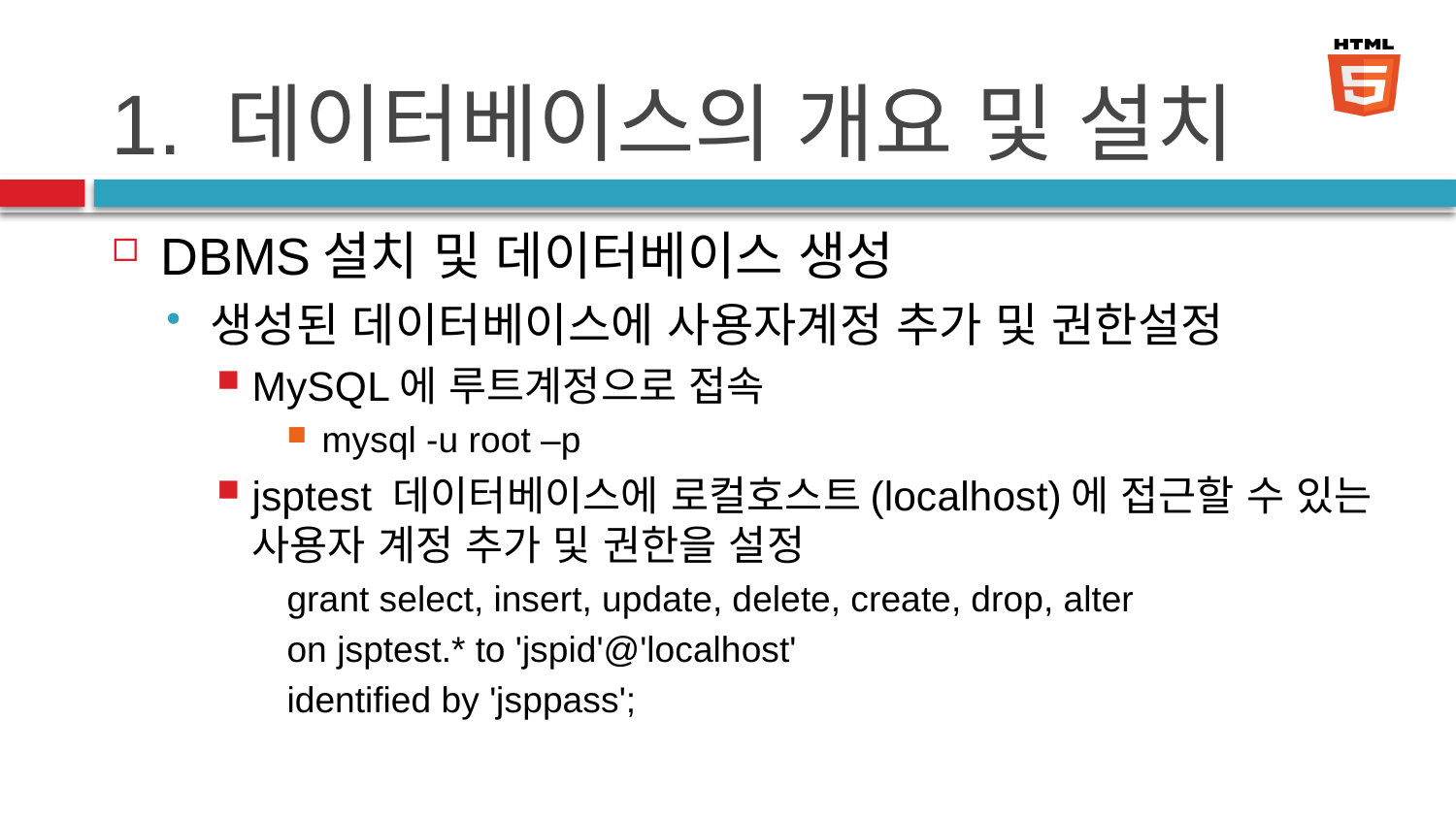

# 1. 데이터베이스의 개요 및 설치
DBMS설치 및 데이터베이스 생성
생성된 데이터베이스에 사용자계정 추가 및 권한설정
MySQL에 루트계정으로 접속
mysql -u root –p
jsptest 데이터베이스에 로컬호스트(localhost)에 접근할 수 있는 사용자 계정 추가 및 권한을 설정
grant select, insert, update, delete, create, drop, alter
on jsptest.* to 'jspid'@'localhost'
identified by 'jsppass';